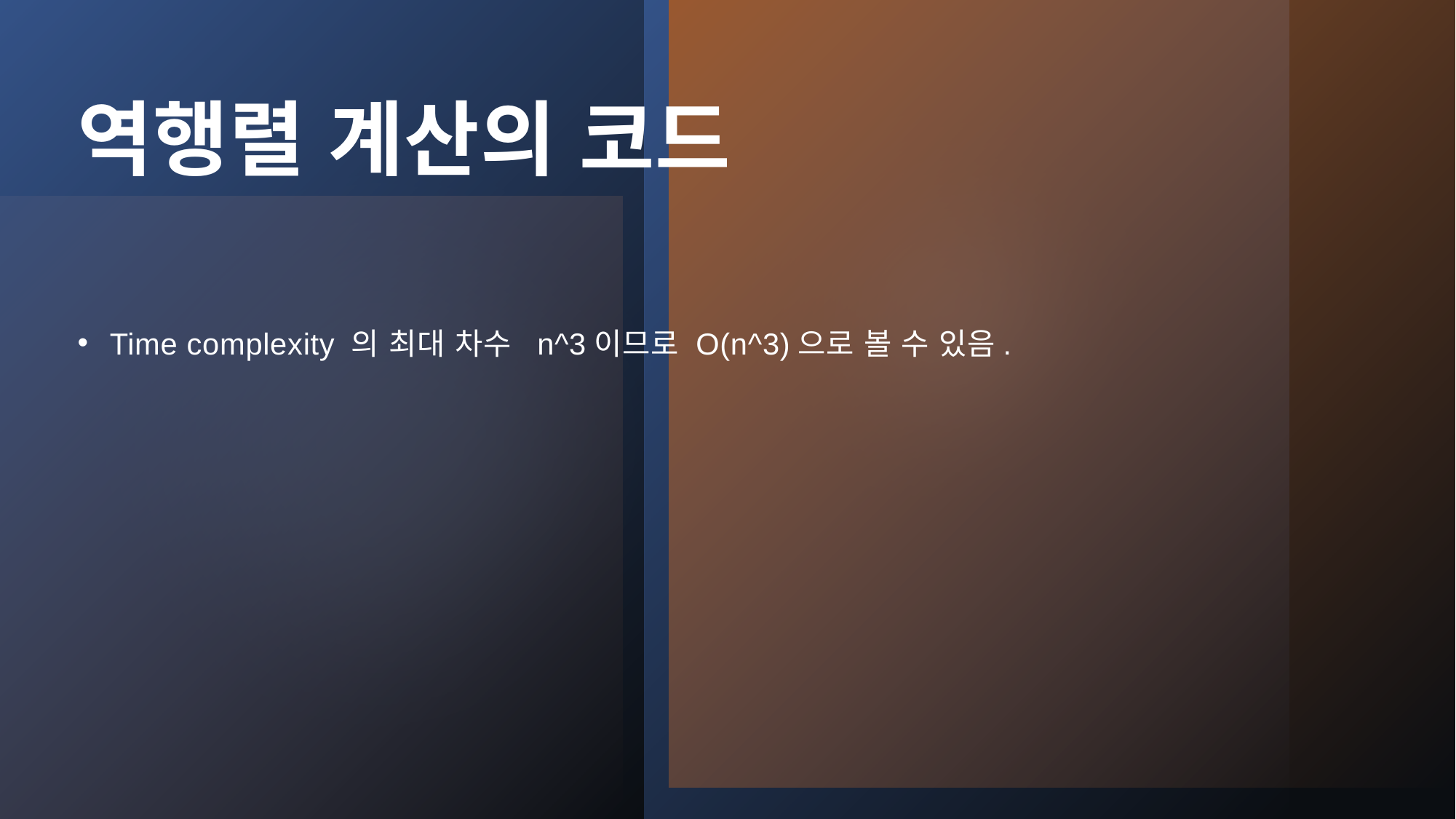

# 역행렬 계산의 코드
Time complexity 의 최대 차수  n^3이므로 O(n^3)으로 볼 수 있음.